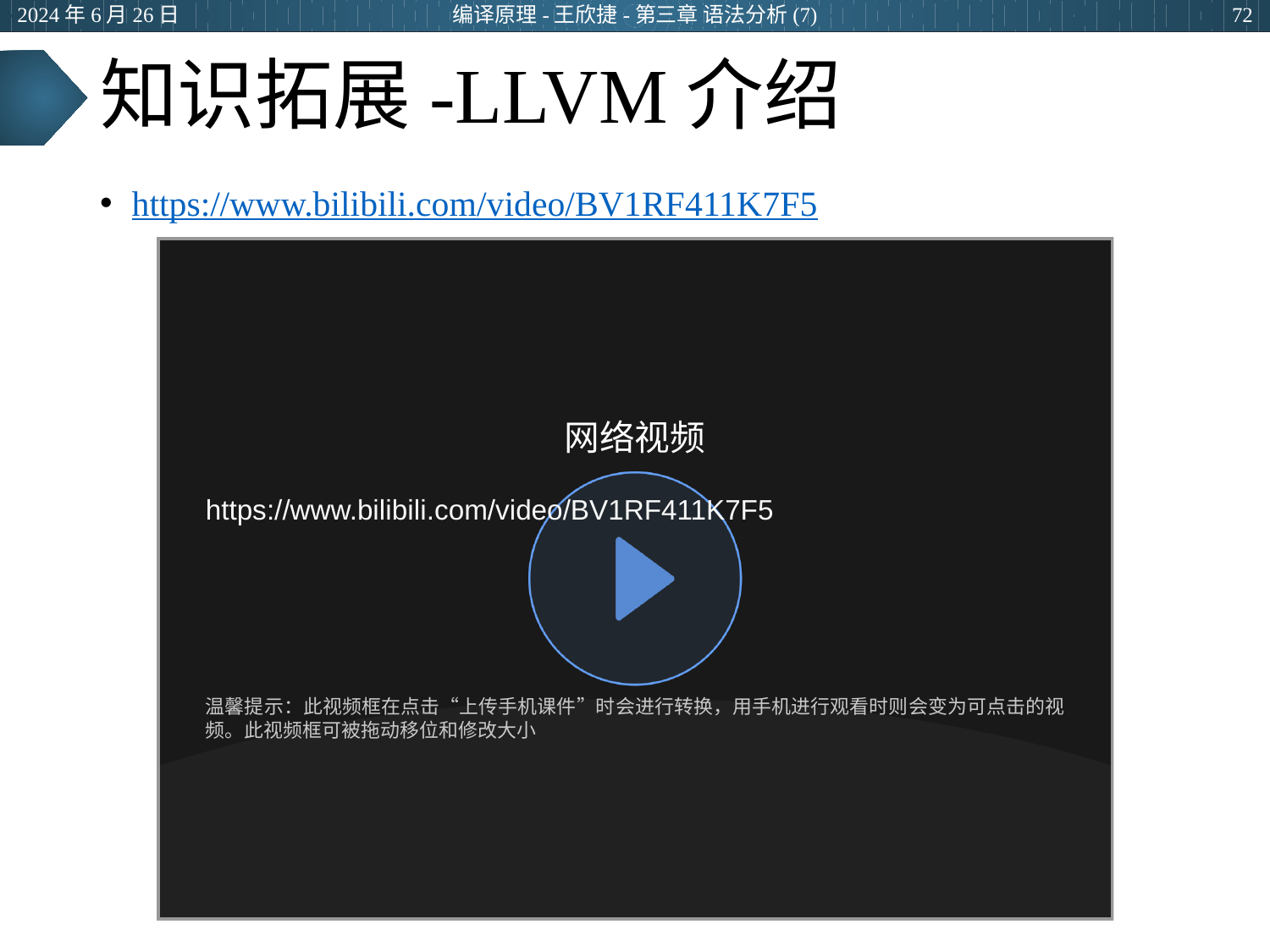

2024年6月26日
编译原理-王欣捷-第三章 语法分析(7)
72
# 知识拓展-LLVM介绍
https://www.bilibili.com/video/BV1RF411K7F5
网络视频

https://www.bilibili.com/video/BV1RF411K7F5

温馨提示：此视频框在点击“上传手机课件”时会进行转换，用手机进行观看时则会变为可点击的视频。此视频框可被拖动移位和修改大小